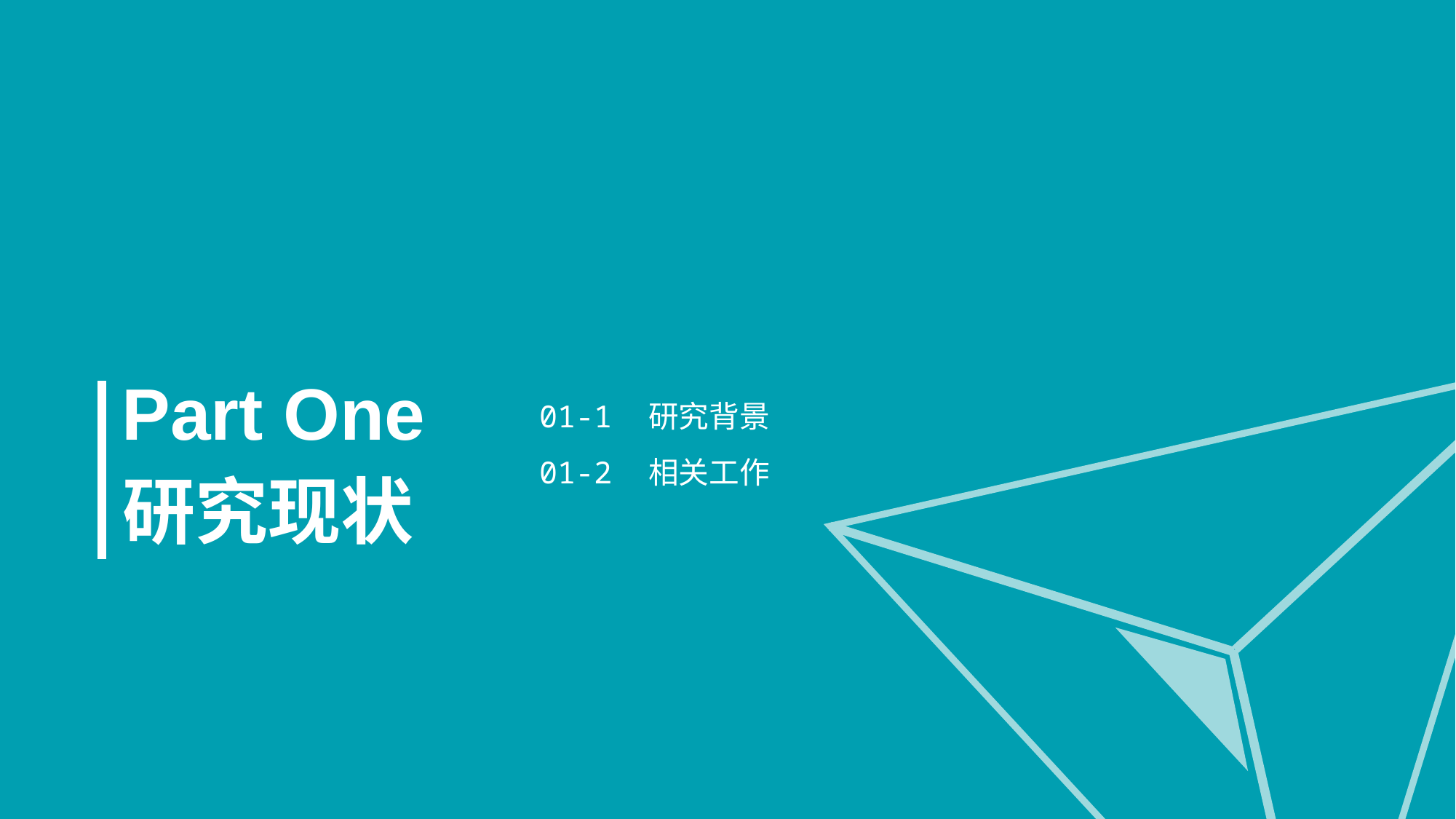

Part One
01-1	研究背景
01-2	相关工作
研究现状